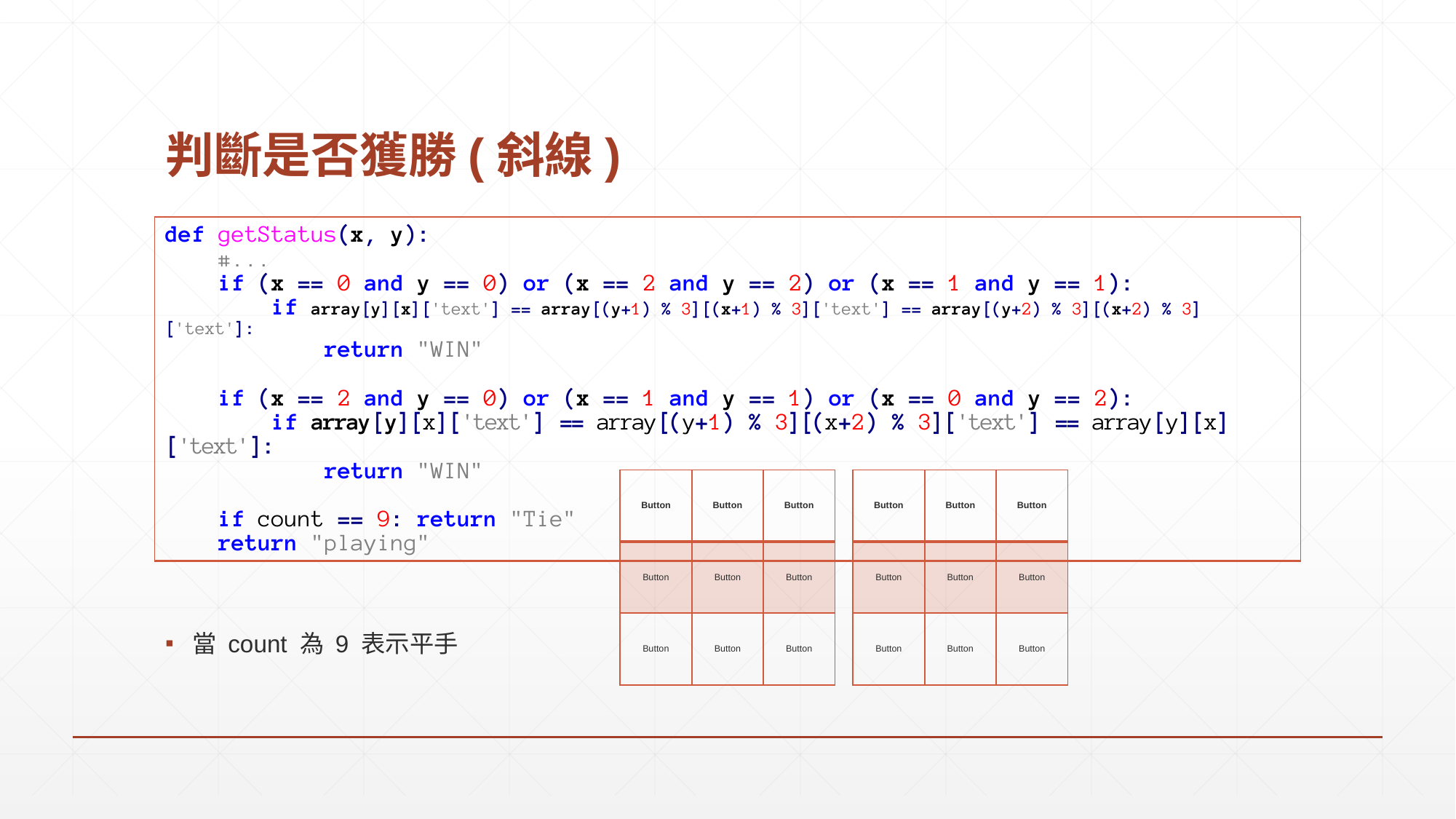

# 判斷是否獲勝(斜線)
| def getStatus(x, y): #... if (x == 0 and y == 0) or (x == 2 and y == 2) or (x == 1 and y == 1): if array[y][x]['text'] == array[(y+1) % 3][(x+1) % 3]['text'] == array[(y+2) % 3][(x+2) % 3]['text']: return "WIN" if (x == 2 and y == 0) or (x == 1 and y == 1) or (x == 0 and y == 2): if array[y][x]['text'] == array[(y+1) % 3][(x+2) % 3]['text'] == array[y][x]['text']: return "WIN" if count == 9: return "Tie" return "playing" |
| --- |
| Button | Button | Button |
| --- | --- | --- |
| Button | Button | Button |
| Button | Button | Button |
| Button | Button | Button |
| --- | --- | --- |
| Button | Button | Button |
| Button | Button | Button |
當 count 為 9 表示平手